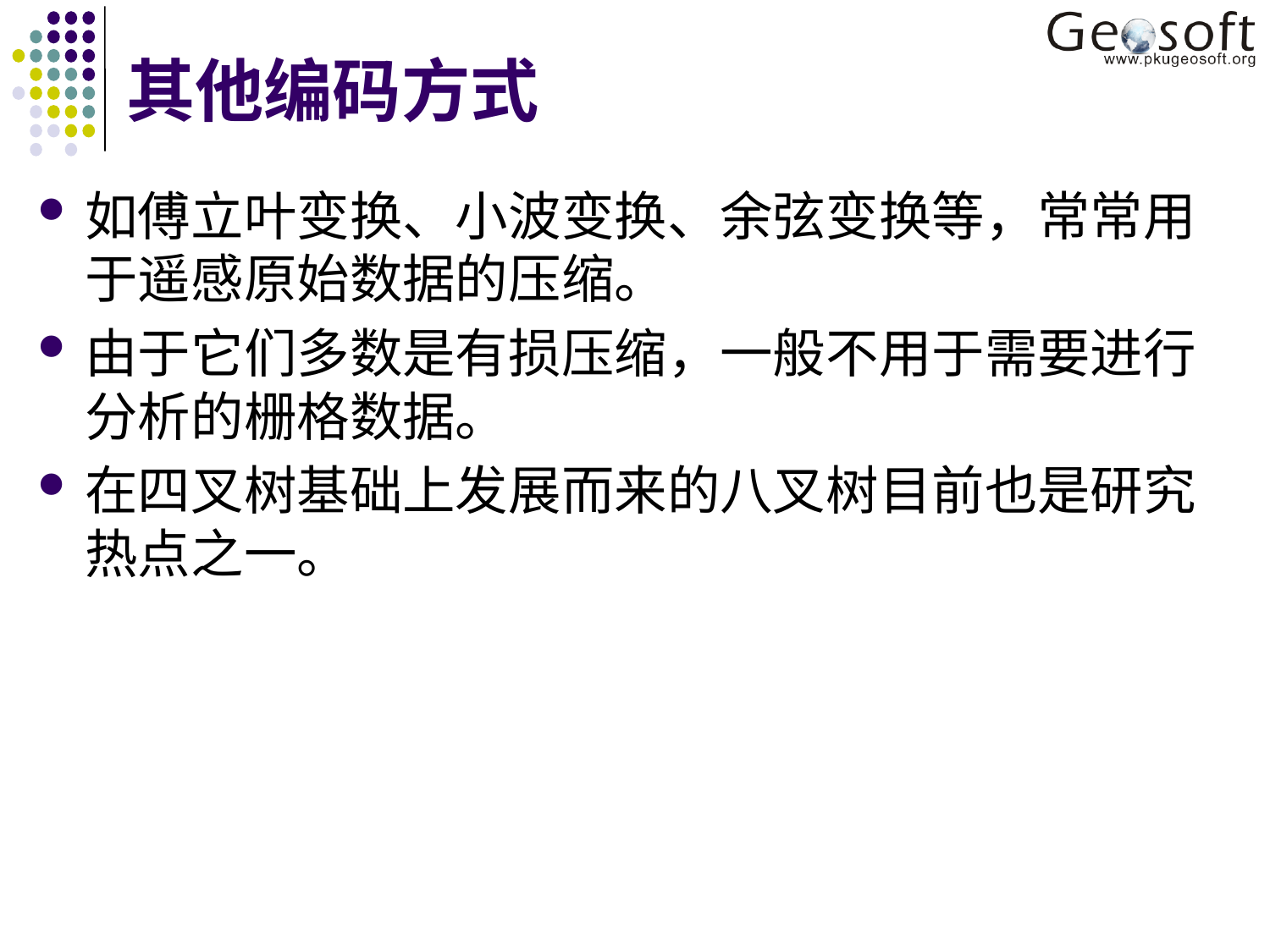

# 其他编码方式
如傅立叶变换、小波变换、余弦变换等，常常用于遥感原始数据的压缩。
由于它们多数是有损压缩，一般不用于需要进行分析的栅格数据。
在四叉树基础上发展而来的八叉树目前也是研究热点之一。